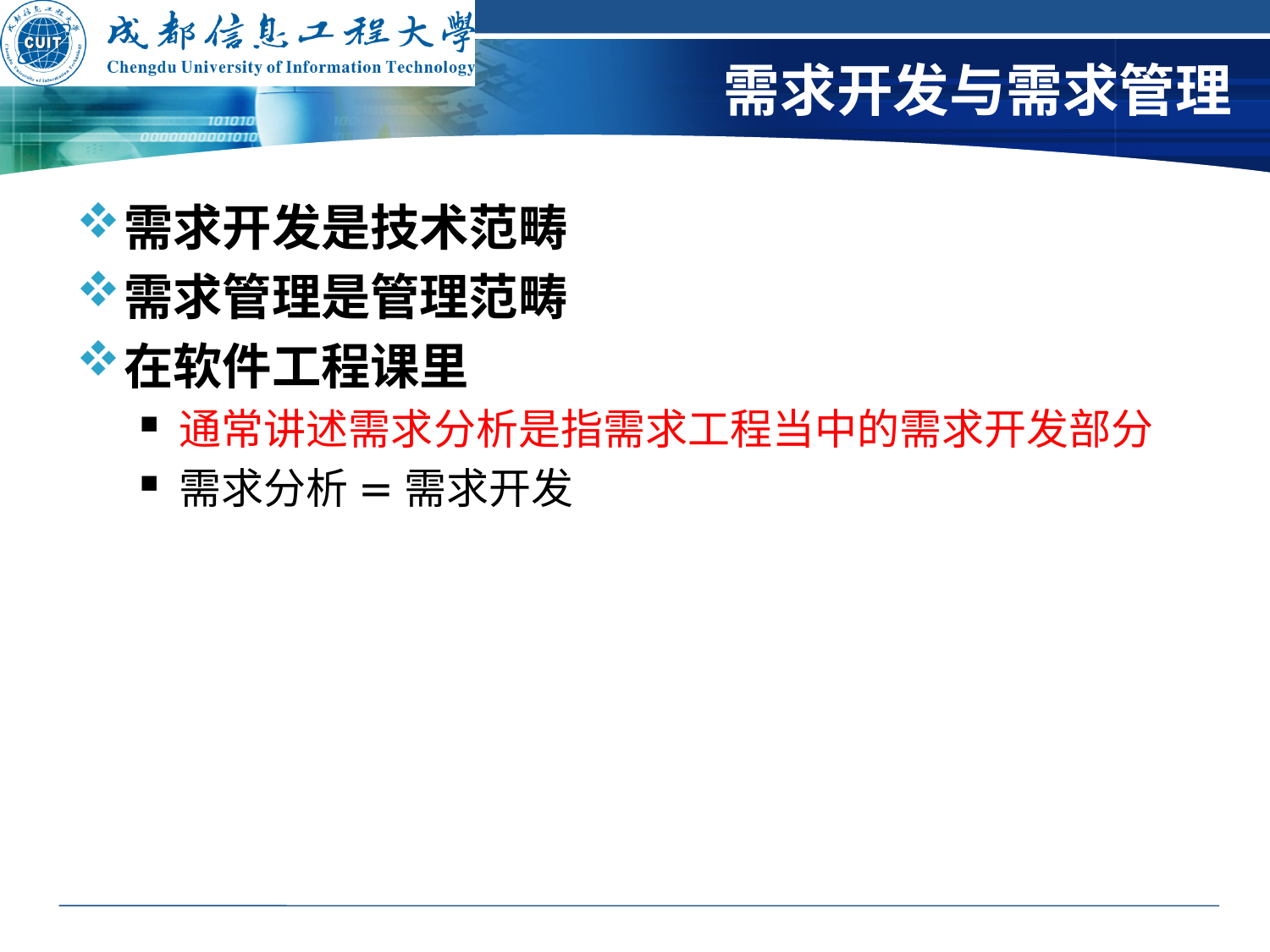

# 需求开发与需求管理
需求开发是技术范畴
需求管理是管理范畴
在软件工程课里
通常讲述需求分析是指需求工程当中的需求开发部分
需求分析=需求开发